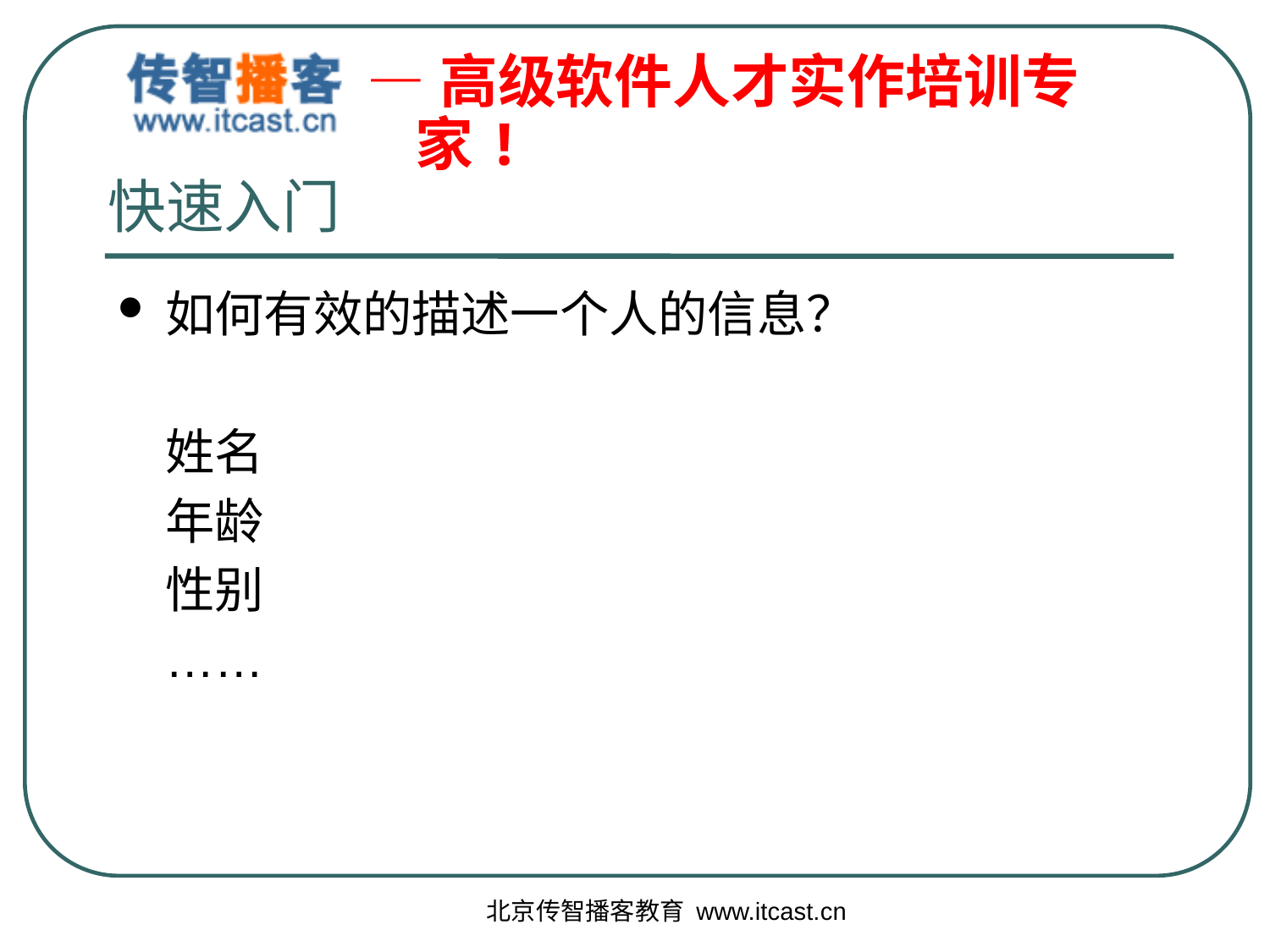

# 快速入门
如何有效的描述一个人的信息？

	姓名
	年龄
	性别
	……
北京传智播客教育 www.itcast.cn